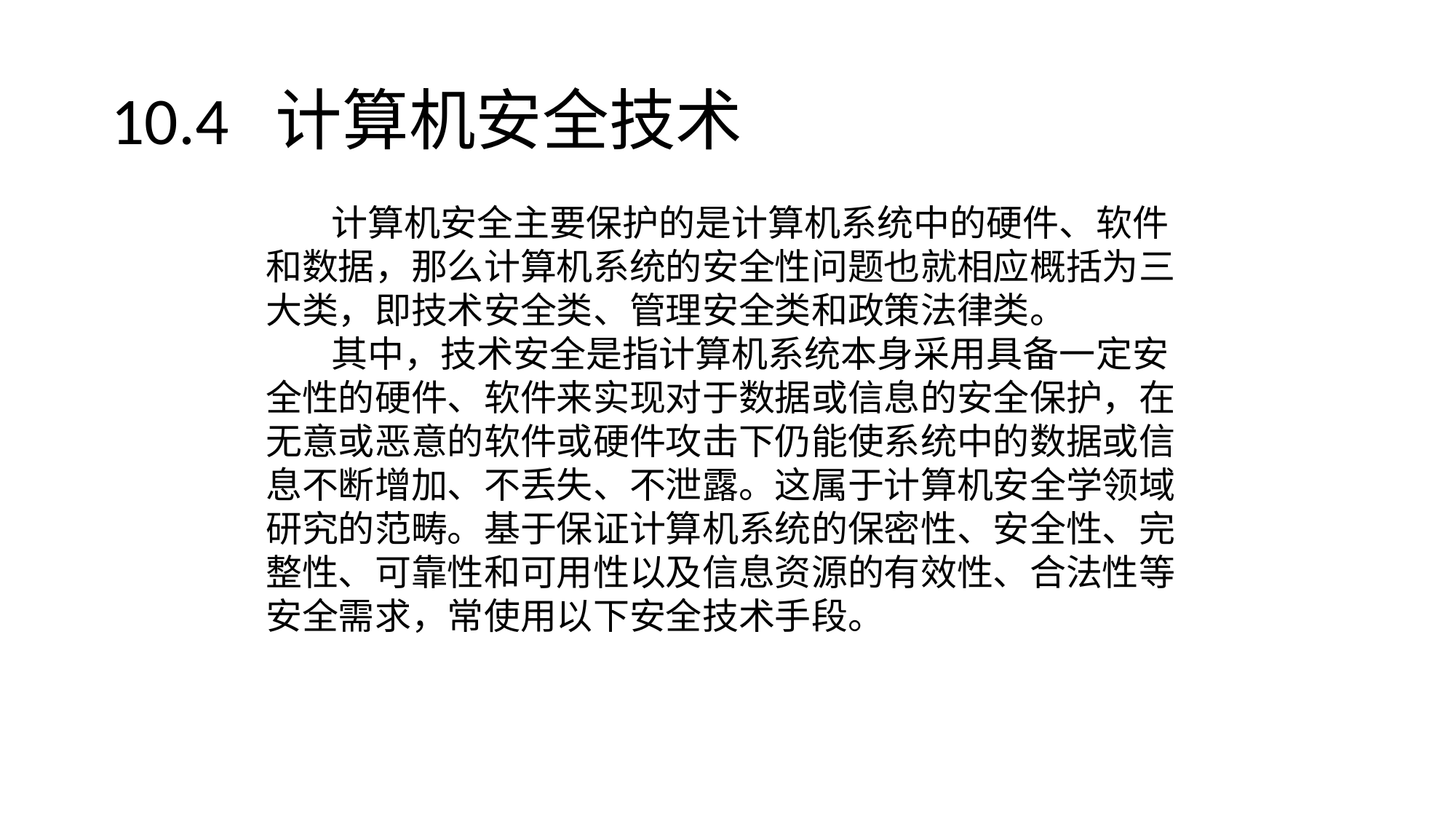

10.4  计算机安全技术
       计算机安全主要保护的是计算机系统中的硬件、软件和数据，那么计算机系统的安全性问题也就相应概括为三大类，即技术安全类、管理安全类和政策法律类。
       其中，技术安全是指计算机系统本身采用具备一定安全性的硬件、软件来实现对于数据或信息的安全保护，在无意或恶意的软件或硬件攻击下仍能使系统中的数据或信息不断增加、不丢失、不泄露。这属于计算机安全学领域研究的范畴。基于保证计算机系统的保密性、安全性、完整性、可靠性和可用性以及信息资源的有效性、合法性等安全需求，常使用以下安全技术手段。
1